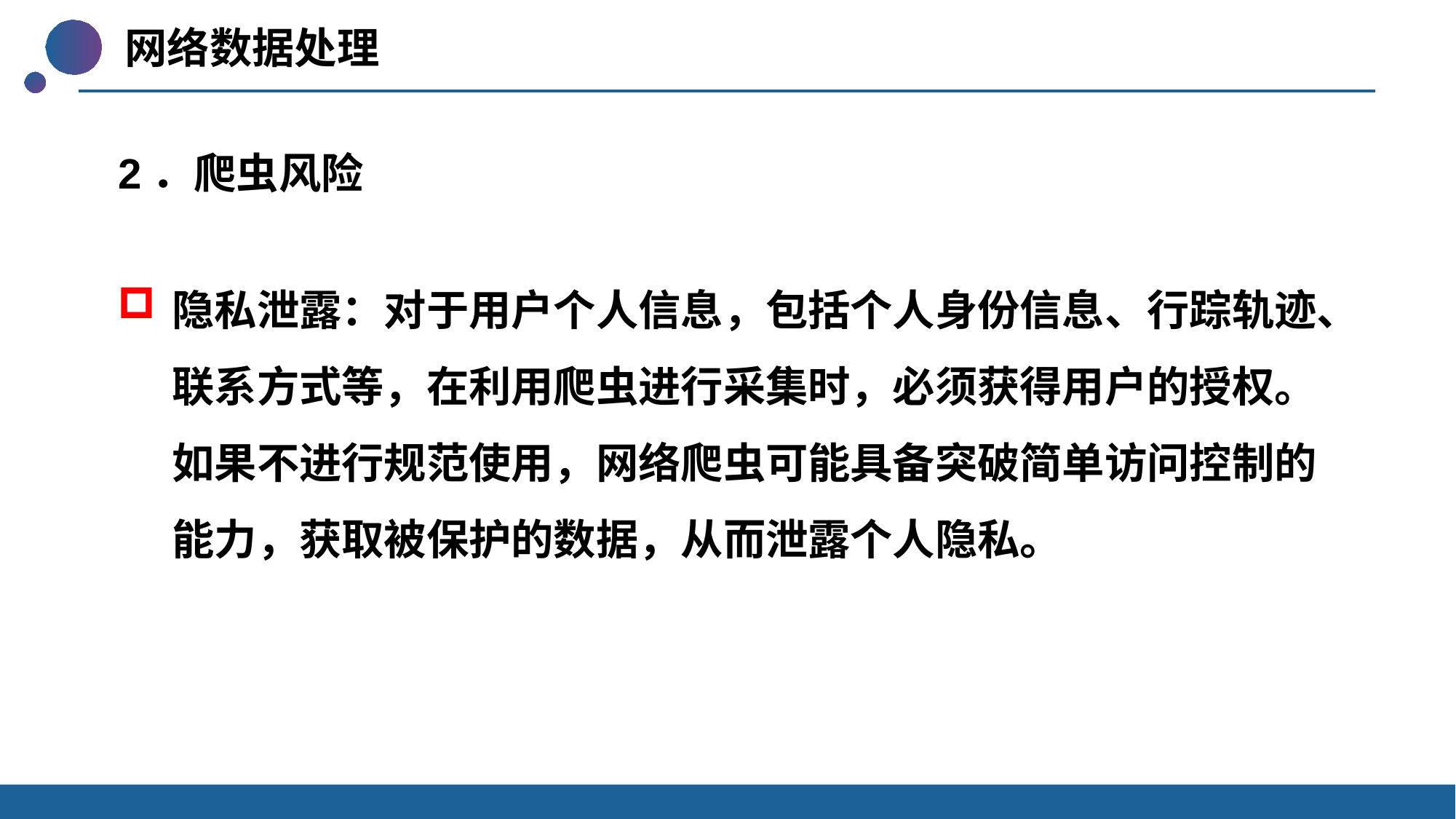

网络数据处理

2．爬虫风险
隐私泄露：对于用户个人信息，包括个人身份信息、行踪轨迹、联系方式等，在利用爬虫进行采集时，必须获得用户的授权。如果不进行规范使用，网络爬虫可能具备突破简单访问控制的能力，获取被保护的数据，从而泄露个人隐私。